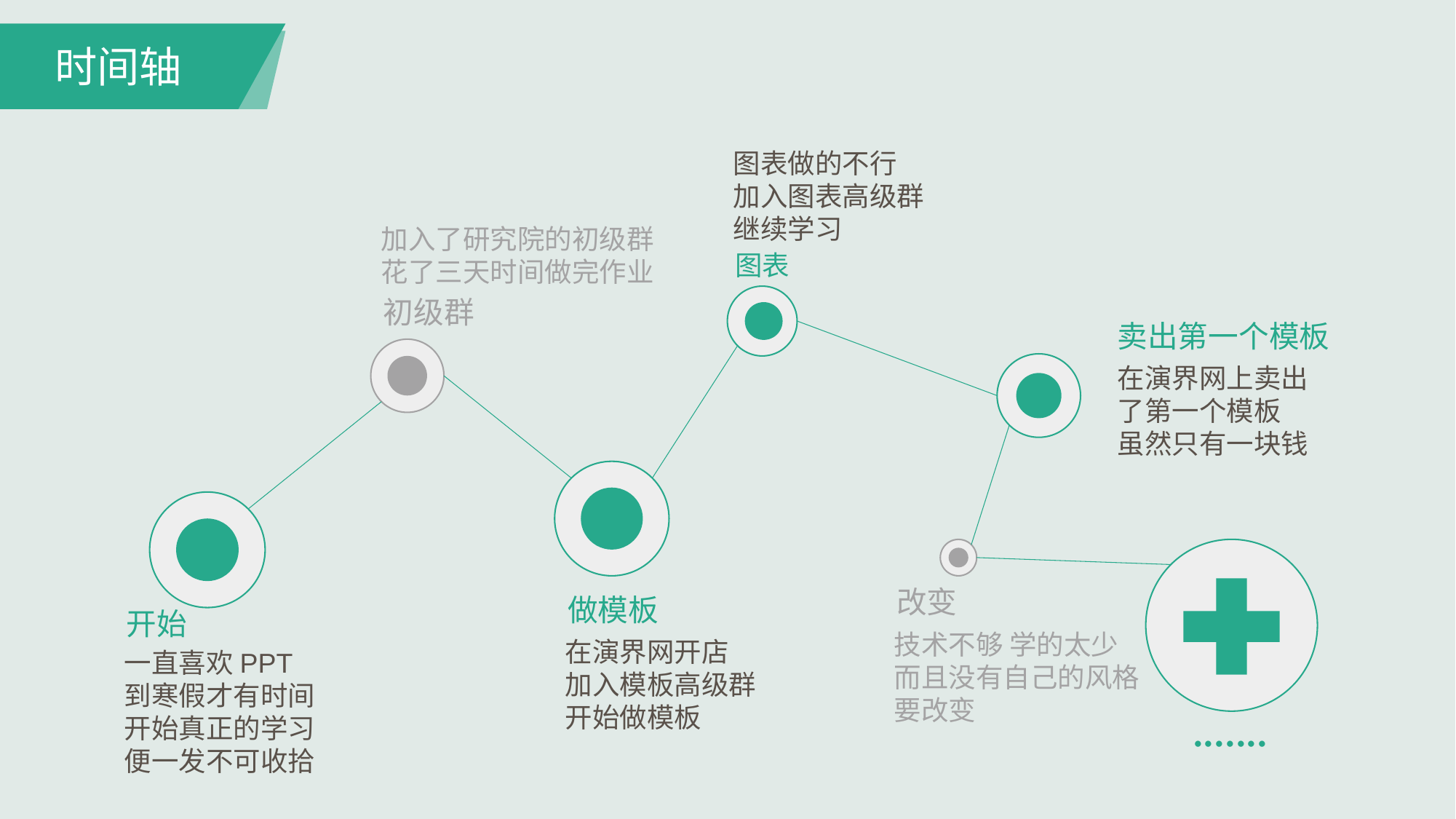

时间轴
图表做的不行
加入图表高级群
继续学习
加入了研究院的初级群
花了三天时间做完作业
图表

初级群

卖出第一个模板

在演界网上卖出了第一个模板
虽然只有一块钱

改变
做模板
开始
技术不够 学的太少
而且没有自己的风格
要改变
在演界网开店
加入模板高级群
开始做模板
一直喜欢PPT
到寒假才有时间开始真正的学习
便一发不可收拾
·······